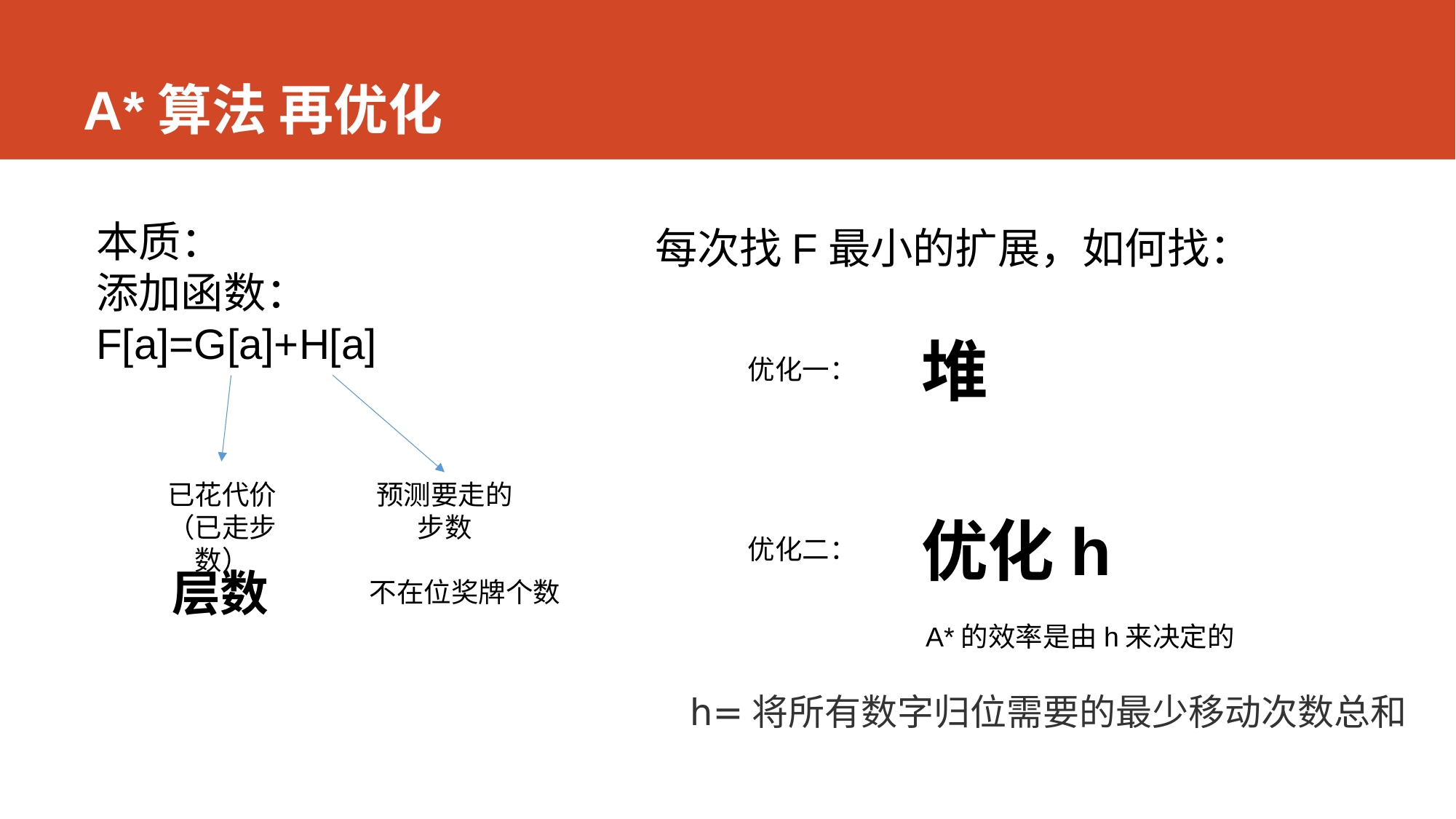

# A*算法 再优化
本质：
添加函数：
F[a]=G[a]+H[a]
每次找F最小的扩展，如何找：
堆
优化一：
已花代价
（已走步数）
预测要走的步数
优化h
优化二：
层数
不在位奖牌个数
A*的效率是由h来决定的
h=将所有数字归位需要的最少移动次数总和